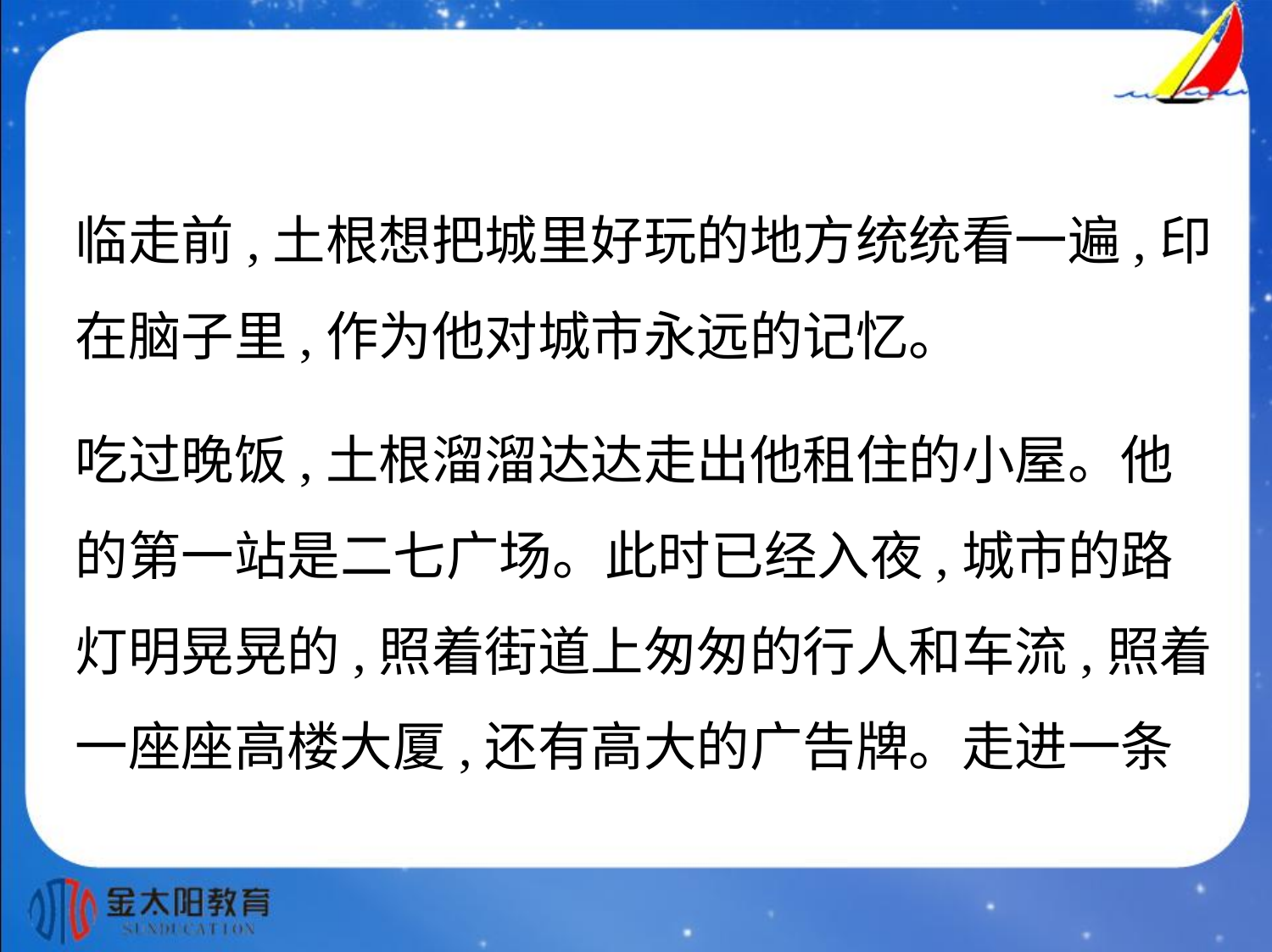

临走前,土根想把城里好玩的地方统统看一遍,印
在脑子里,作为他对城市永远的记忆。
吃过晚饭,土根溜溜达达走出他租住的小屋。他
的第一站是二七广场。此时已经入夜,城市的路
灯明晃晃的,照着街道上匆匆的行人和车流,照着
一座座高楼大厦,还有高大的广告牌。走进一条